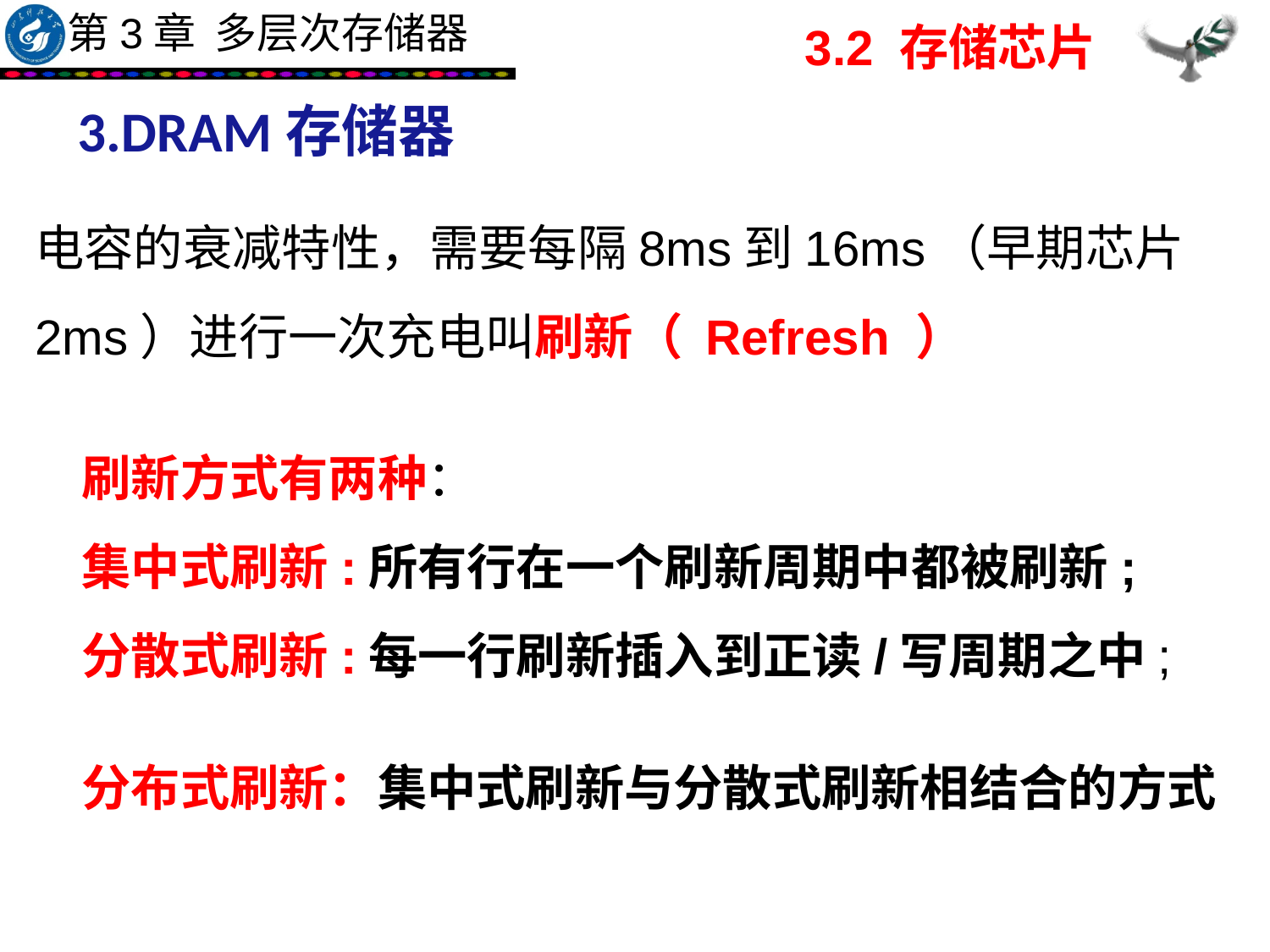

3.2 存储芯片
3.DRAM存储器
电容的衰减特性，需要每隔8ms到16ms（早期芯片2ms）进行一次充电叫刷新（ Refresh ）
刷新方式有两种：
集中式刷新:所有行在一个刷新周期中都被刷新;
分散式刷新:每一行刷新插入到正读/写周期之中;
分布式刷新：集中式刷新与分散式刷新相结合的方式